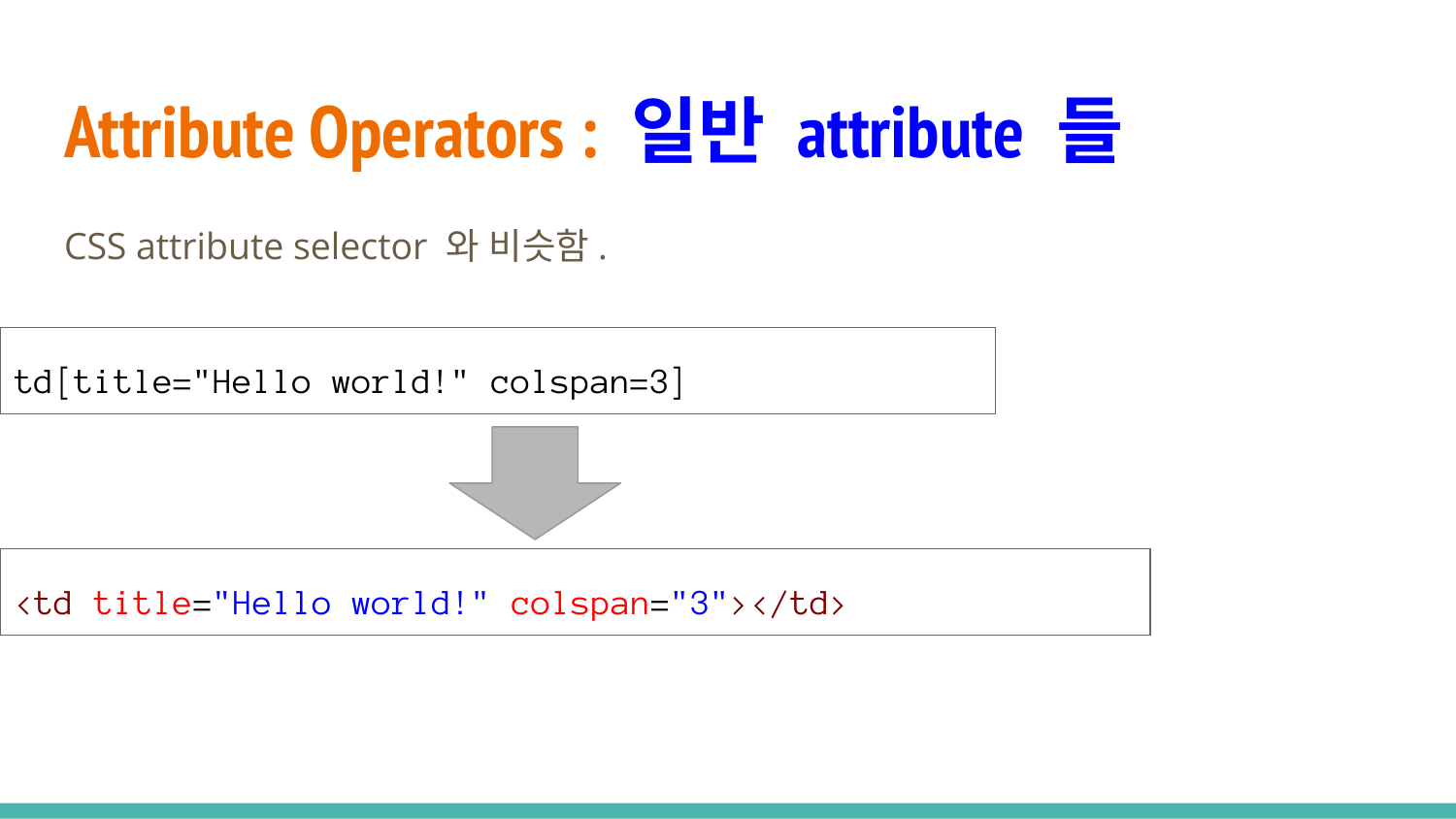

# Attribute Operators : 일반 attribute 들
CSS attribute selector 와 비슷함.
td[title="Hello world!" colspan=3]

<td title="Hello world!" colspan="3"></td>